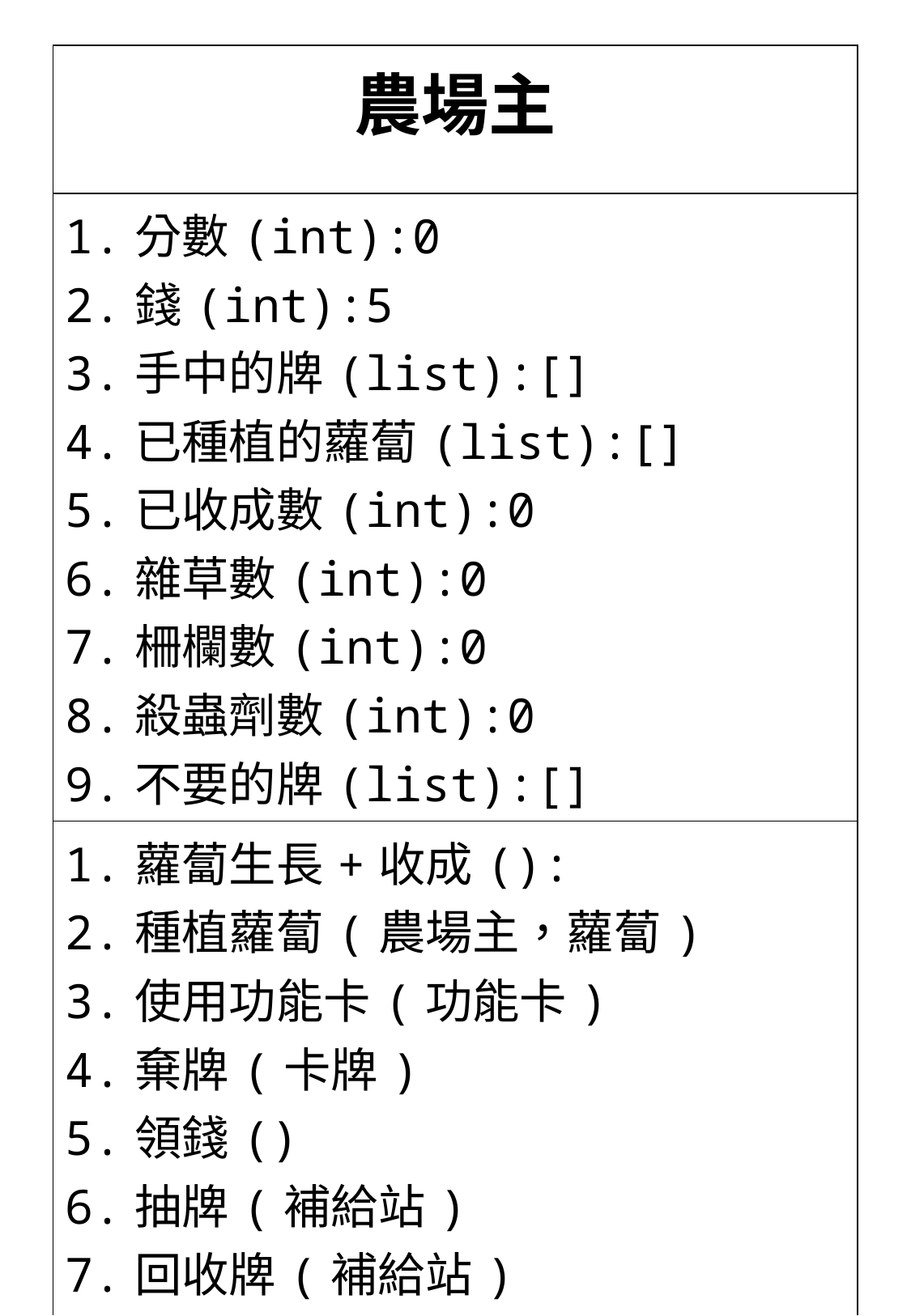

| 農場主 |
| --- |
| 1.分數(int):0 2.錢(int):5 3.手中的牌(list):[] 4.已種植的蘿蔔(list):[] 5.已收成數(int):0 6.雜草數(int):0 7.柵欄數(int):0 8.殺蟲劑數(int):0 9.不要的牌(list):[] |
| 1.蘿蔔生長+收成(): 2.種植蘿蔔(農場主，蘿蔔) 3.使用功能卡(功能卡) 4.棄牌(卡牌) 5.領錢() 6.抽牌(補給站) 7.回收牌(補給站) |